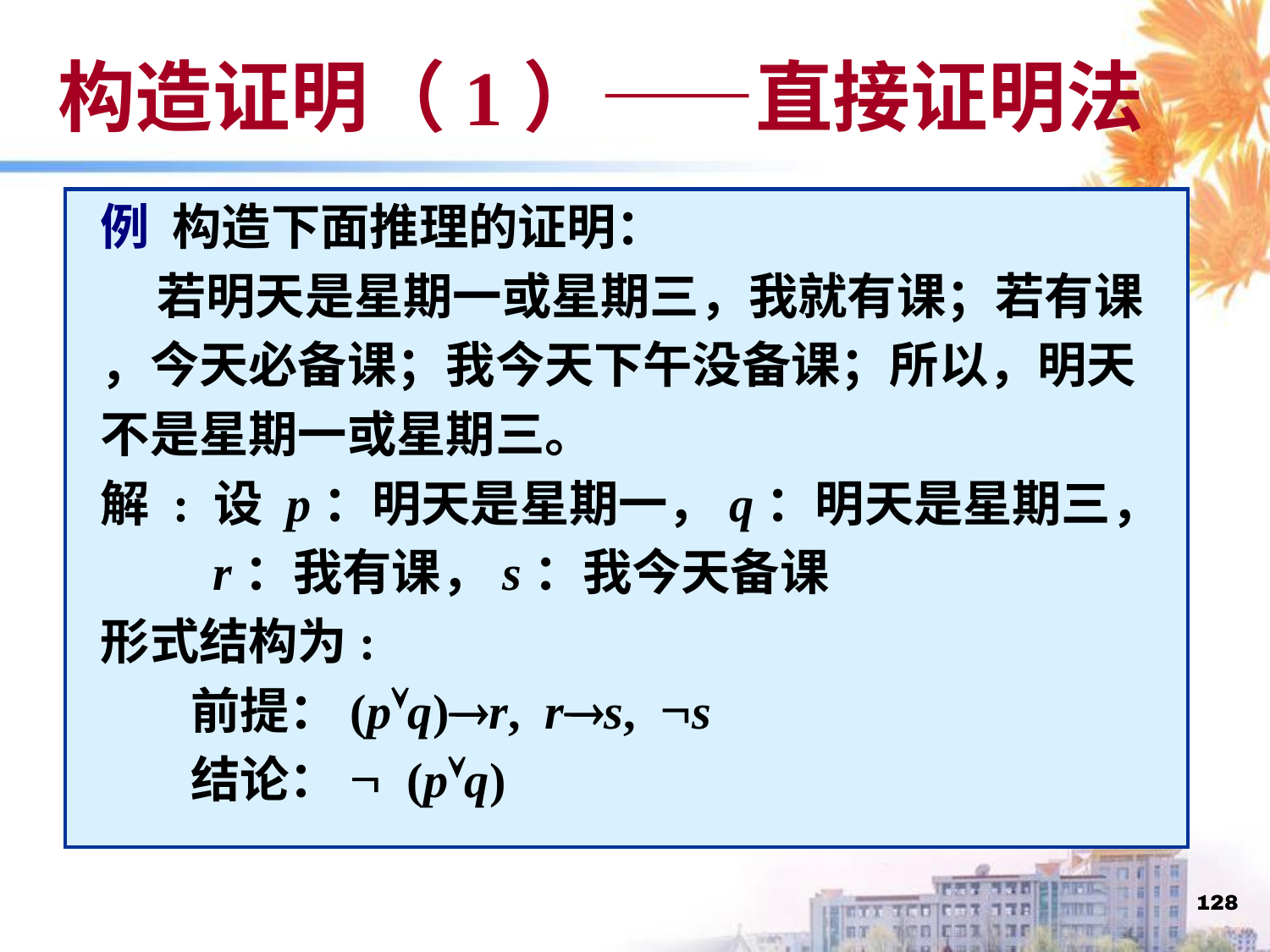

# 构造证明（1）——直接证明法
 例  构造下面推理的证明：
      若明天是星期一或星期三，我就有课；若有课
 ，今天必备课；我今天下午没备课；所以，明天
 不是星期一或星期三。
 解 : 设 p：明天是星期一，q：明天是星期三，
           r：我有课，s：我今天备课
 形式结构为:
         前提：(p∨q)→r,  r→s,  ¬s
         结论：¬ (p∨q)
128